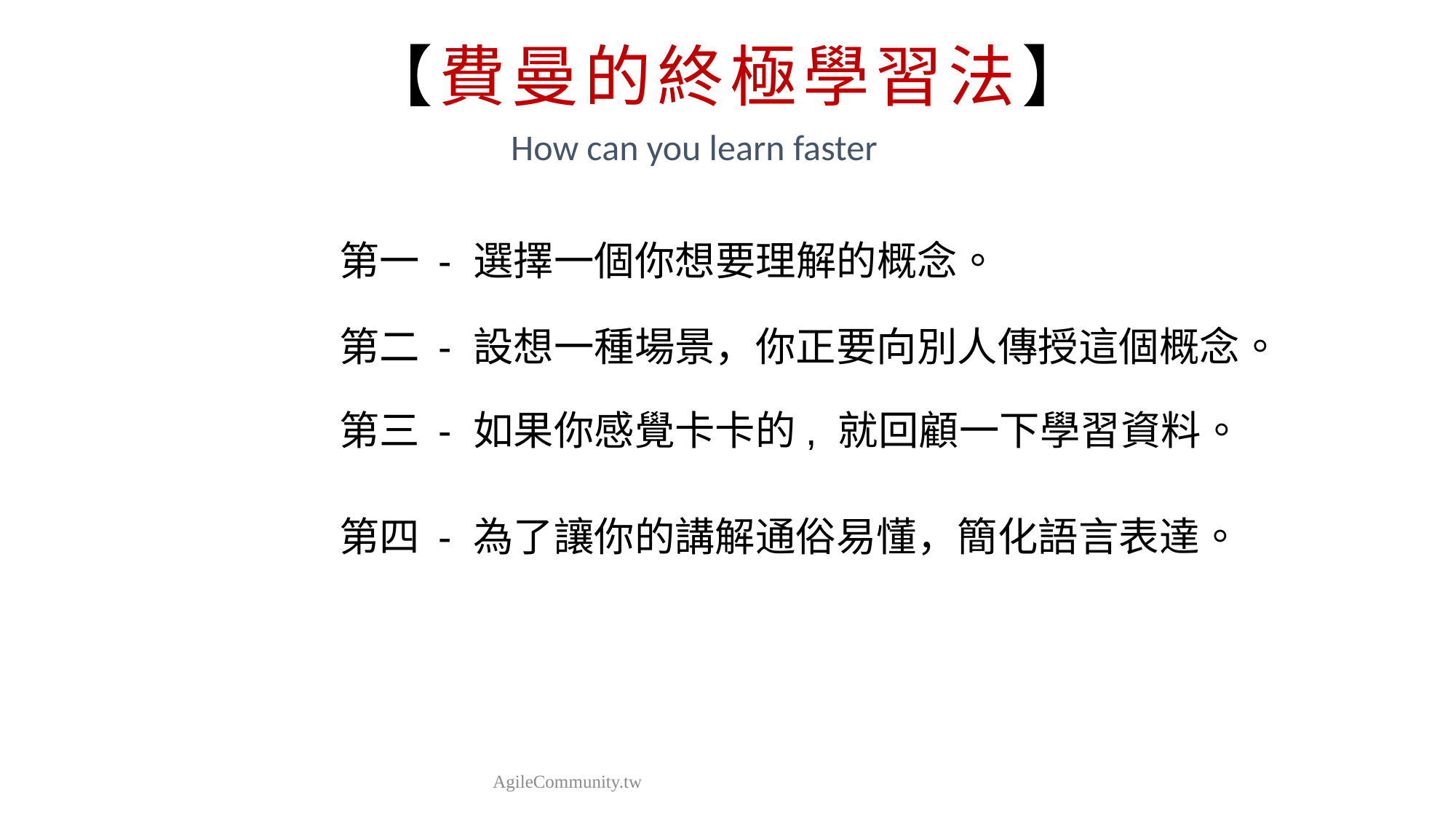

AgileCommunity.tw
# 【費曼的終極學習法】
How can you learn faster
第一 - 選擇一個你想要理解的概念。
第二 - 設想一種場景，你正要向別人傳授這個概念。
第三 - 如果你感覺卡卡的, 就回顧一下學習資料。
第四 - 為了讓你的講解通俗易懂，簡化語言表達。